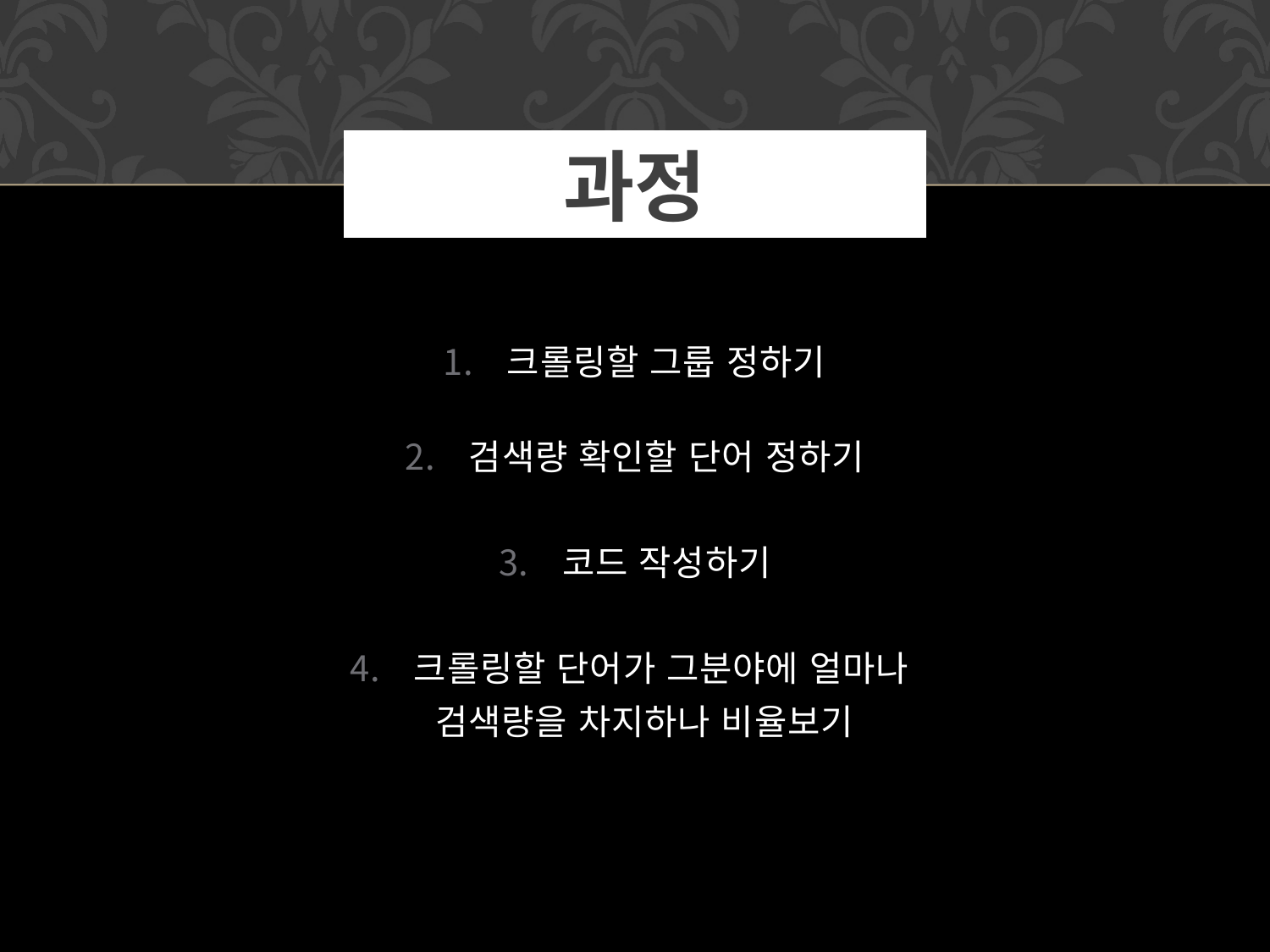

# 과정

크롤링할 그룹 정하기
검색량 확인할 단어 정하기

코드 작성하기

크롤링할 단어가 그분야에 얼마나
 검색량을 차지하나 비율보기